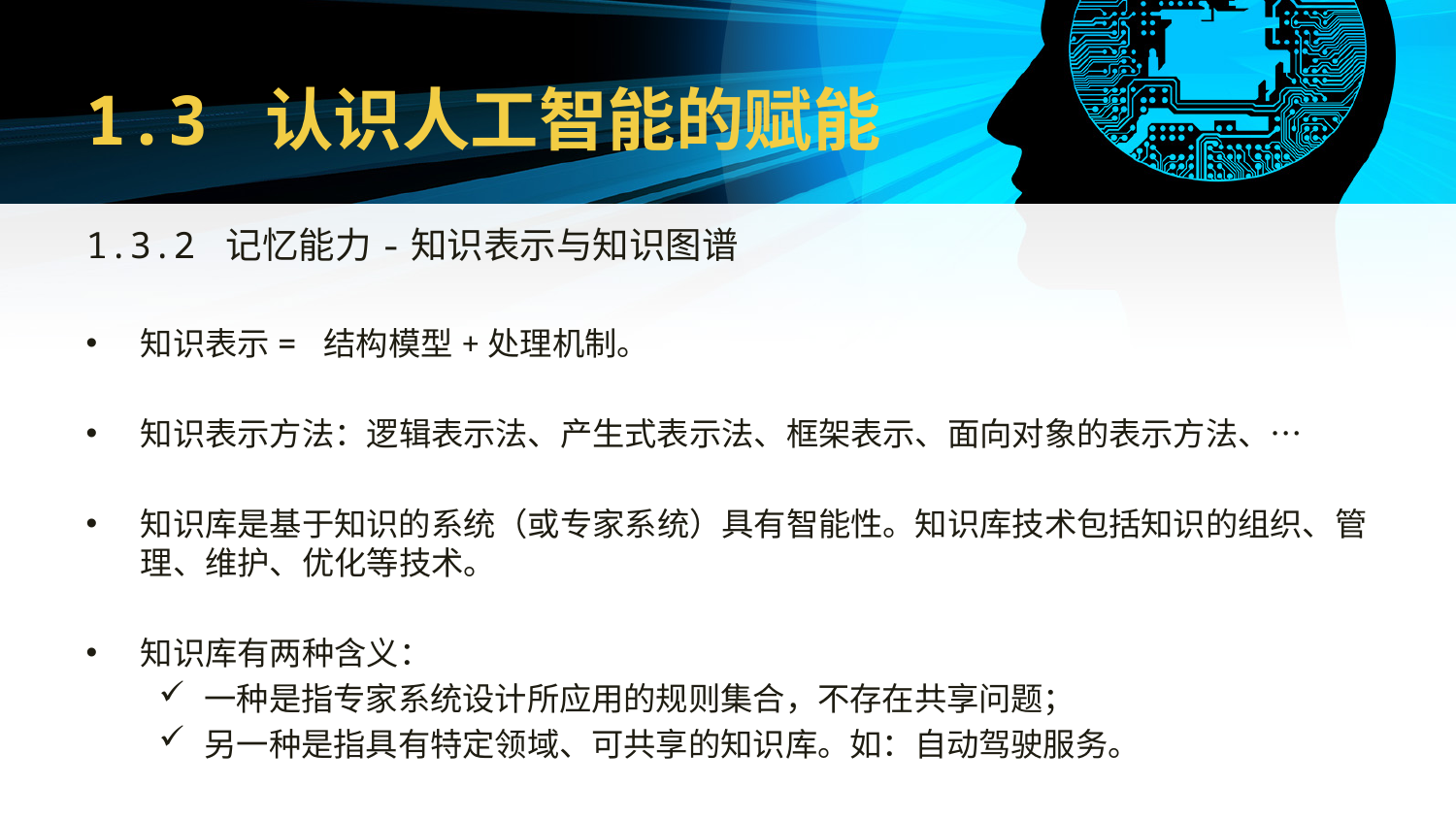

# 1.3 认识人工智能的赋能
1.3.2 记忆能力-知识表示与知识图谱

知识表示= 结构模型+处理机制。

知识表示方法：逻辑表示法、产生式表示法、框架表示、面向对象的表示方法、…

知识库是基于知识的系统（或专家系统）具有智能性。知识库技术包括知识的组织、管理、维护、优化等技术。

知识库有两种含义：
一种是指专家系统设计所应用的规则集合，不存在共享问题；
另一种是指具有特定领域、可共享的知识库。如：自动驾驶服务。